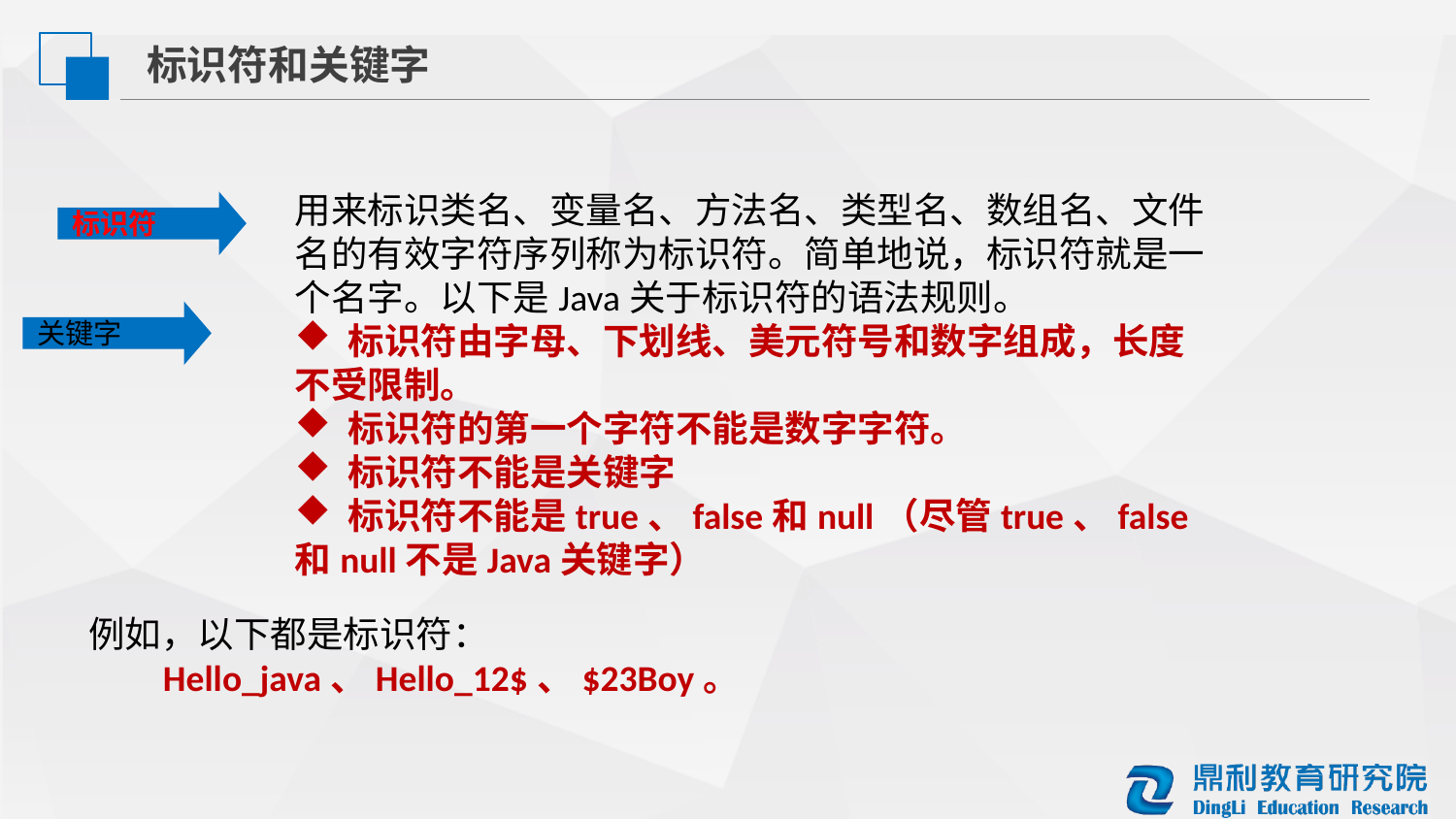

标识符和关键字
用来标识类名、变量名、方法名、类型名、数组名、文件名的有效字符序列称为标识符。简单地说，标识符就是一个名字。以下是Java关于标识符的语法规则。
 标识符由字母、下划线、美元符号和数字组成，长度不受限制。
 标识符的第一个字符不能是数字字符。
 标识符不能是关键字
 标识符不能是true、false和null（尽管true、false和null不是Java关键字）
标识符
关键字
例如，以下都是标识符：
         Hello_java、Hello_12$、$23Boy。